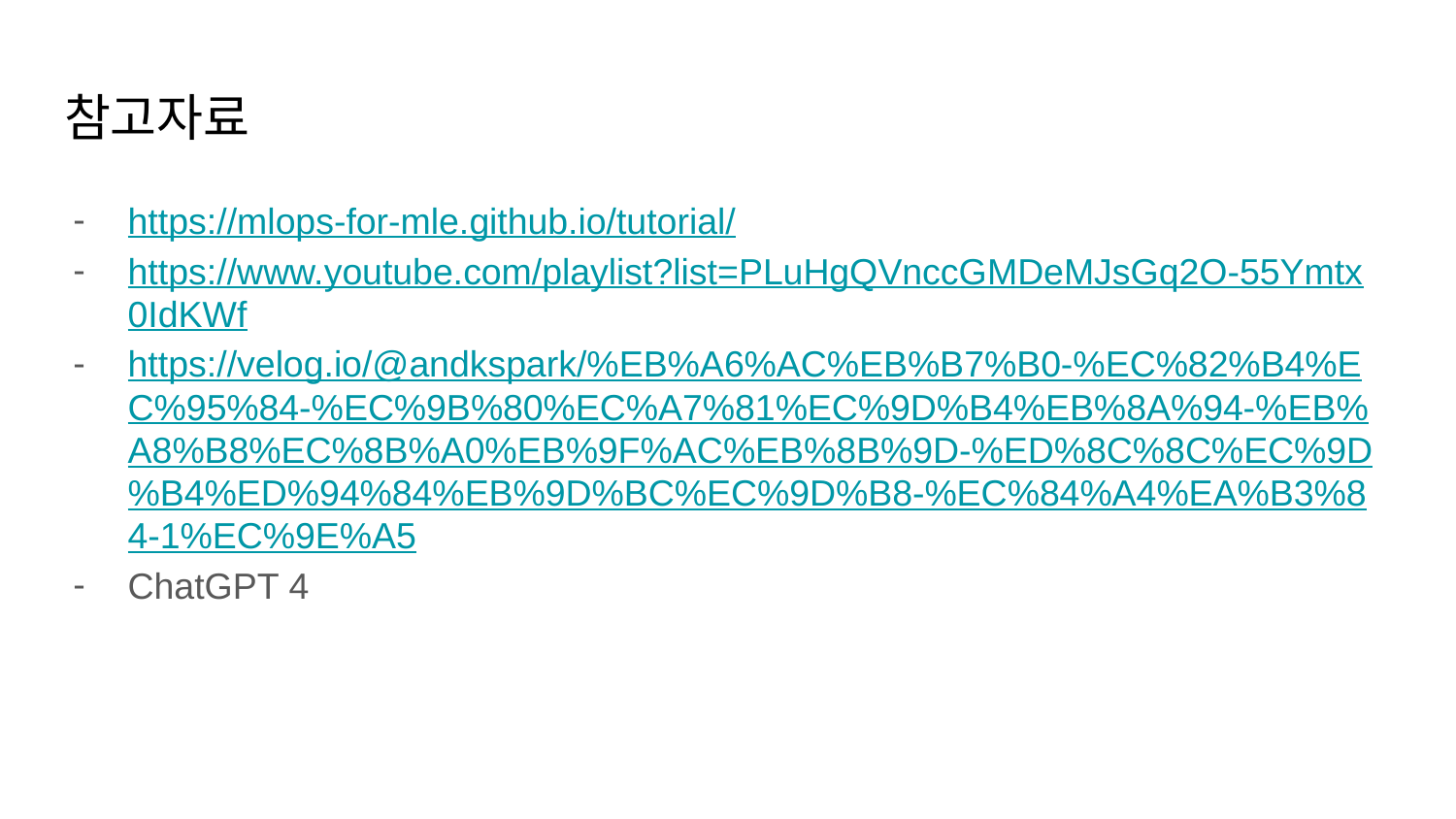

# 참고자료
https://mlops-for-mle.github.io/tutorial/
https://www.youtube.com/playlist?list=PLuHgQVnccGMDeMJsGq2O-55Ymtx0IdKWf
https://velog.io/@andkspark/%EB%A6%AC%EB%B7%B0-%EC%82%B4%EC%95%84-%EC%9B%80%EC%A7%81%EC%9D%B4%EB%8A%94-%EB%A8%B8%EC%8B%A0%EB%9F%AC%EB%8B%9D-%ED%8C%8C%EC%9D%B4%ED%94%84%EB%9D%BC%EC%9D%B8-%EC%84%A4%EA%B3%84-1%EC%9E%A5
ChatGPT 4